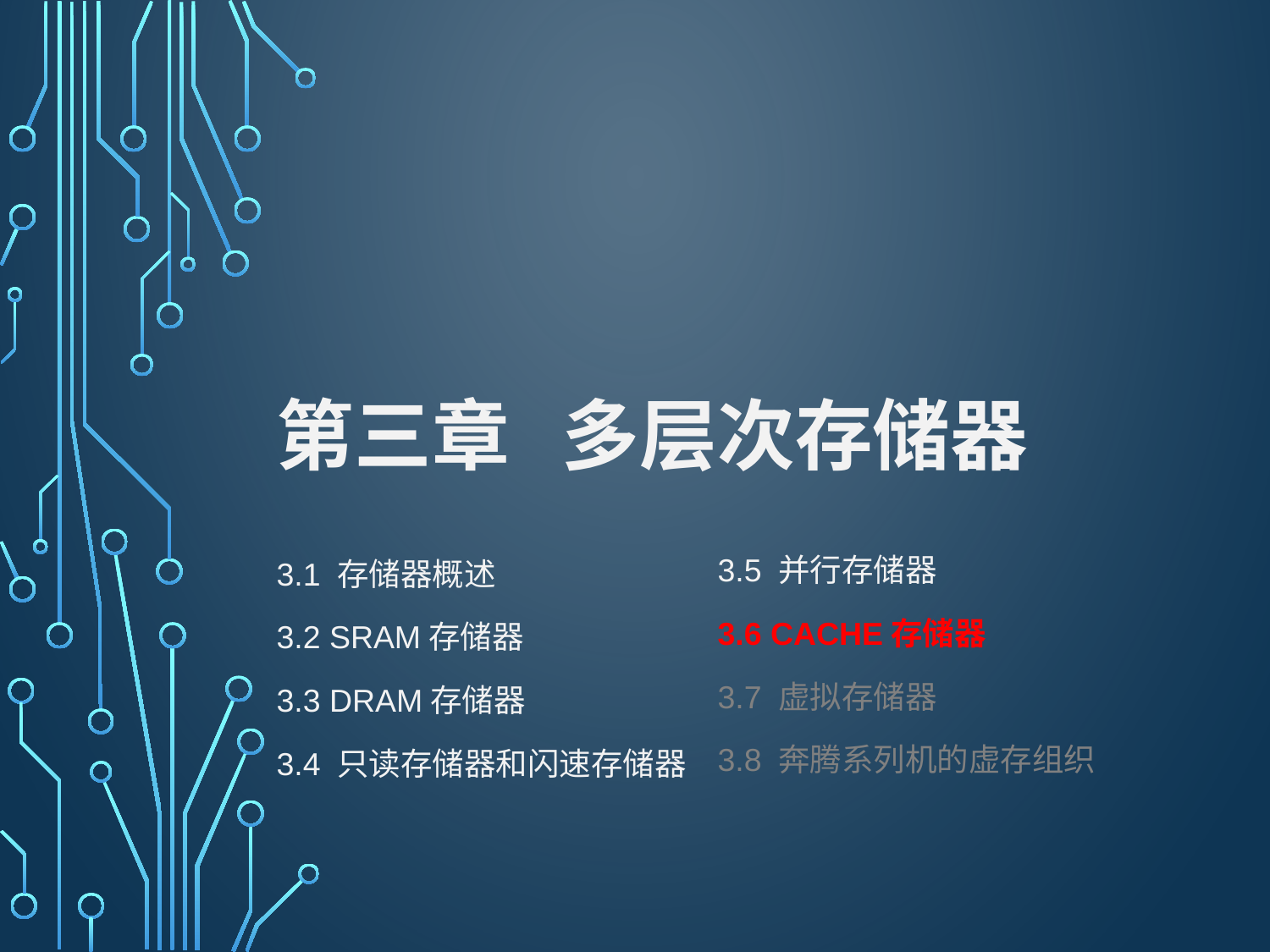

# 第三章   多层次存储器
3.5 并行存储器
3.6 Cache存储器
3.7 虚拟存储器
3.8 奔腾系列机的虚存组织
3.1 存储器概述
3.2 SRAM存储器
3.3 DRAM存储器
3.4 只读存储器和闪速存储器